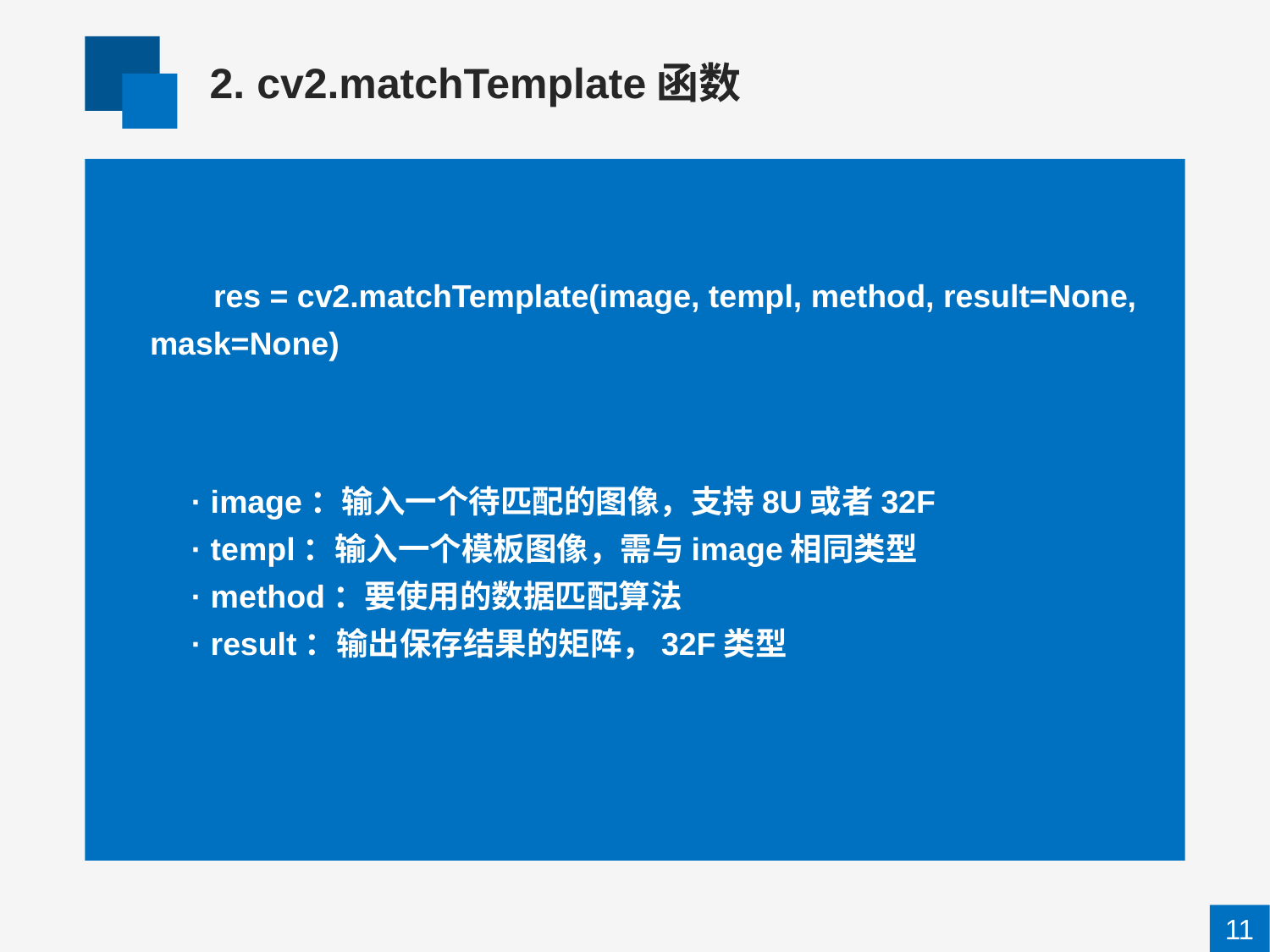

2. cv2.matchTemplate函数

res = cv2.matchTemplate(image, templ, method, result=None, mask=None)
· image：输入一个待匹配的图像，支持8U或者32F
· templ：输入一个模板图像，需与image相同类型
· method：要使用的数据匹配算法
· result：输出保存结果的矩阵，32F类型
11